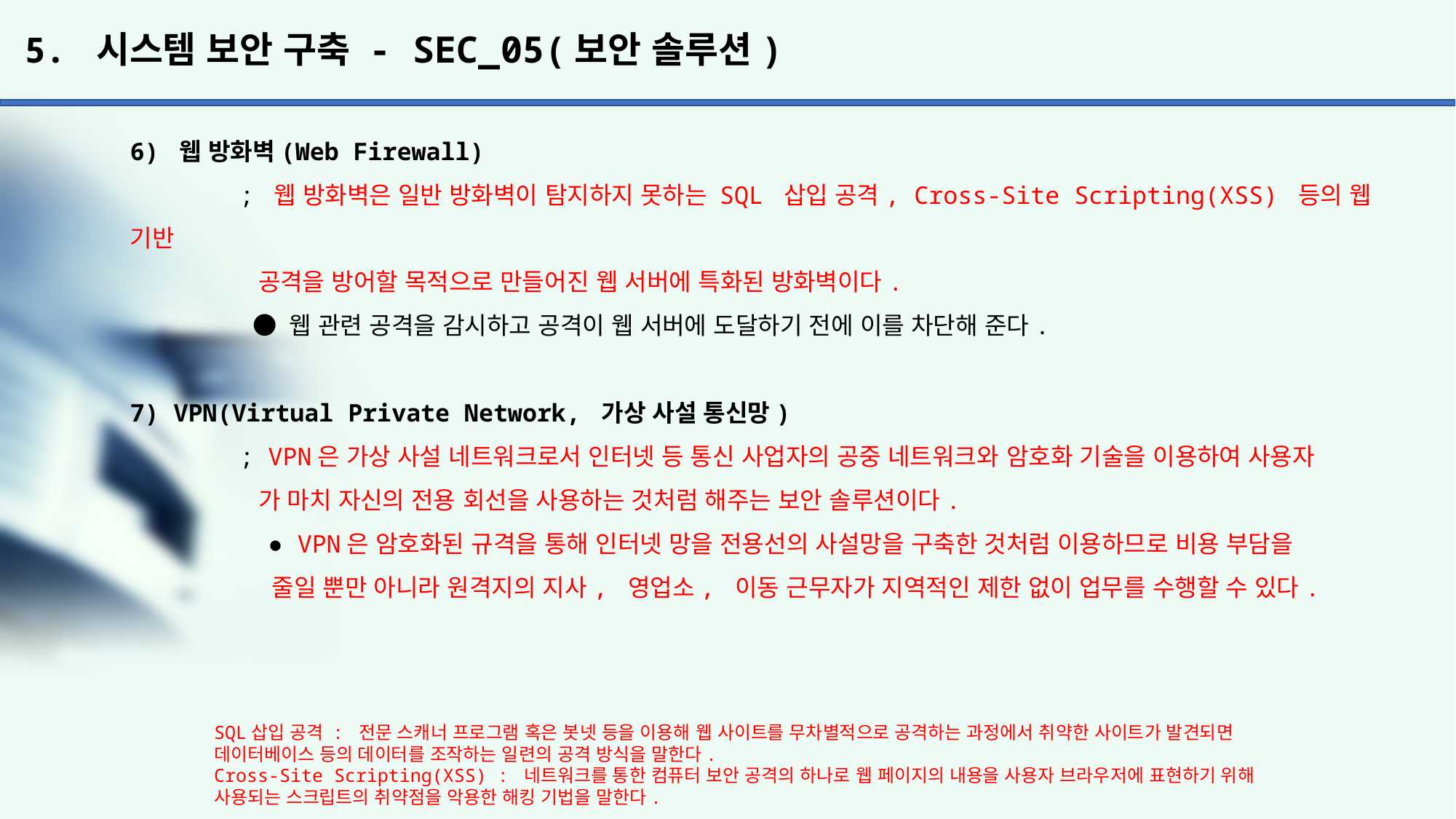

# 5. 시스템 보안 구축 - SEC_05(보안 솔루션)
6) 웹 방화벽(Web Firewall)
	; 웹 방화벽은 일반 방화벽이 탐지하지 못하는 SQL 삽입 공격, Cross-Site Scripting(XSS) 등의 웹 기반
	  공격을 방어할 목적으로 만들어진 웹 서버에 특화된 방화벽이다.
	  ● 웹 관련 공격을 감시하고 공격이 웹 서버에 도달하기 전에 이를 차단해 준다.

7) VPN(Virtual Private Network, 가상 사설 통신망)
	; VPN은 가상 사설 네트워크로서 인터넷 등 통신 사업자의 공중 네트워크와 암호화 기술을 이용하여 사용자
	  가 마치 자신의 전용 회선을 사용하는 것처럼 해주는 보안 솔루션이다.
	  ● VPN은 암호화된 규격을 통해 인터넷 망을 전용선의 사설망을 구축한 것처럼 이용하므로 비용 부담을
	    줄일 뿐만 아니라 원격지의 지사, 영업소, 이동 근무자가 지역적인 제한 없이 업무를 수행할 수 있다.
SQL삽입 공격 : 전문 스캐너 프로그램 혹은 봇넷 등을 이용해 웹 사이트를 무차별적으로 공격하는 과정에서 취약한 사이트가 발견되면 데이터베이스 등의 데이터를 조작하는 일련의 공격 방식을 말한다.
Cross-Site Scripting(XSS) : 네트워크를 통한 컴퓨터 보안 공격의 하나로 웹 페이지의 내용을 사용자 브라우저에 표현하기 위해 사용되는 스크립트의 취약점을 악용한 해킹 기법을 말한다.